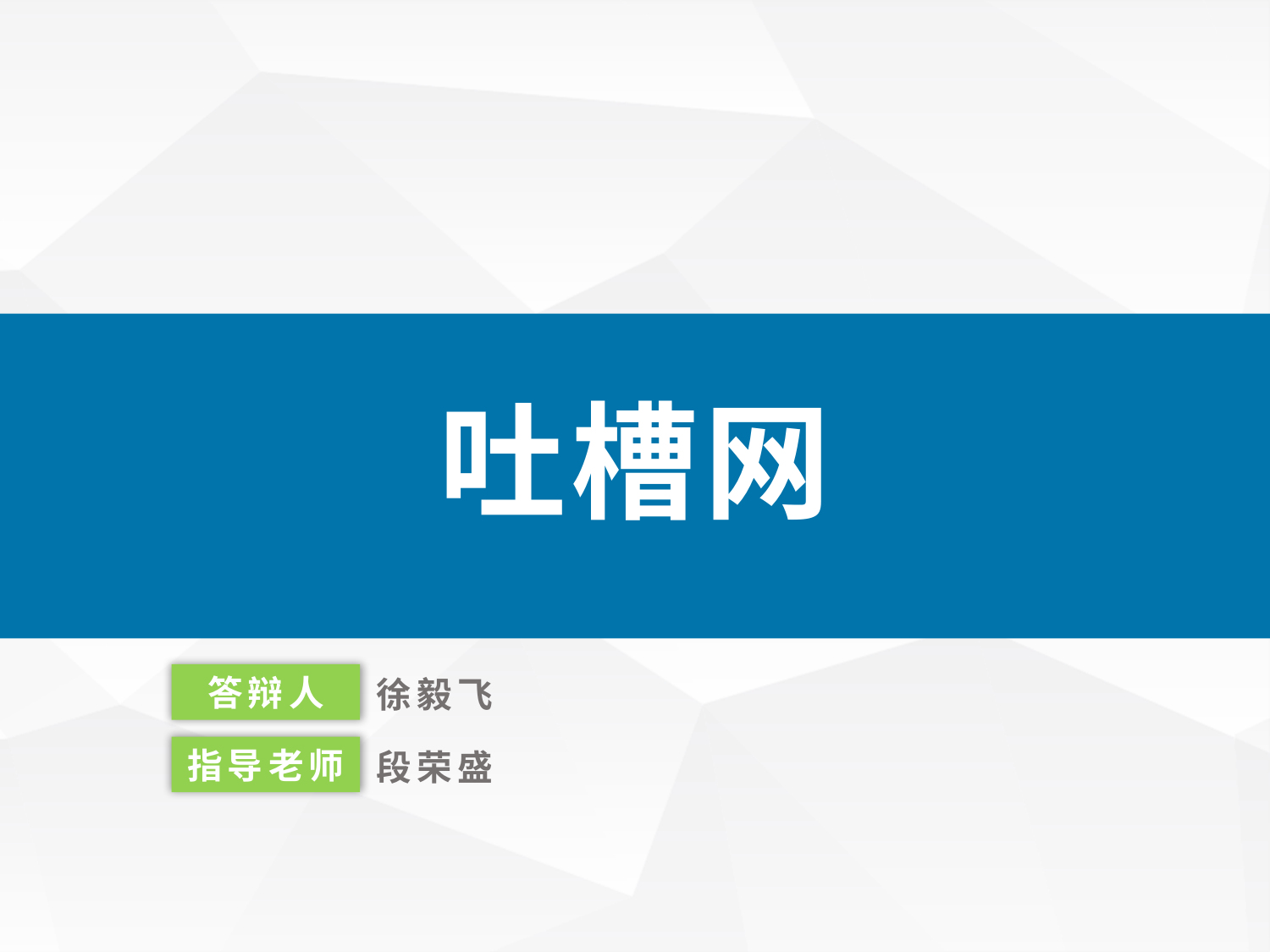

吐槽网

我们毕业啦
其实是答辩的标题地方
答辩人
徐毅飞
指导老师
段荣盛